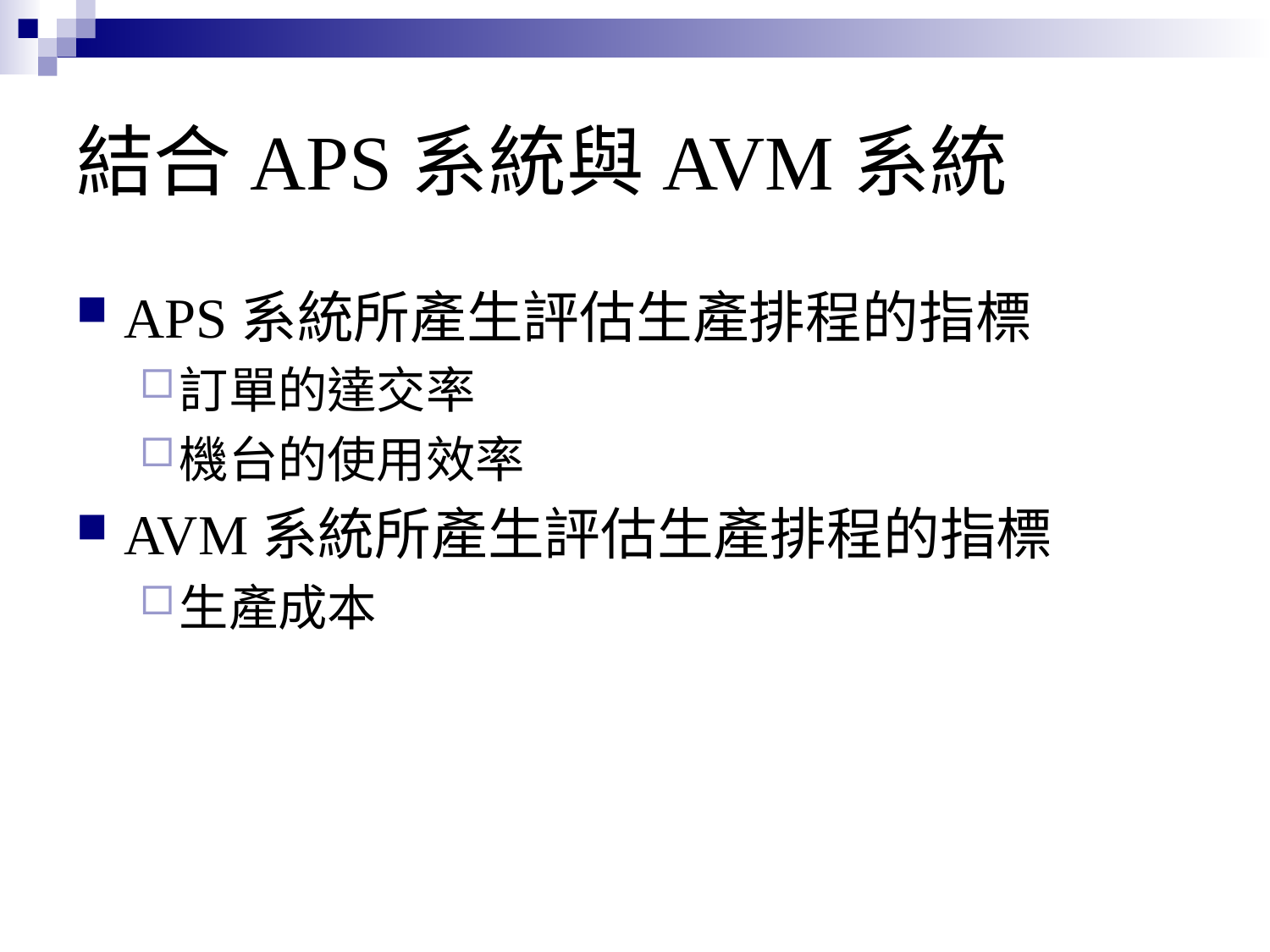

# 結合APS系統與AVM系統
APS系統所產生評估生產排程的指標
訂單的達交率
機台的使用效率
AVM系統所產生評估生產排程的指標
生產成本